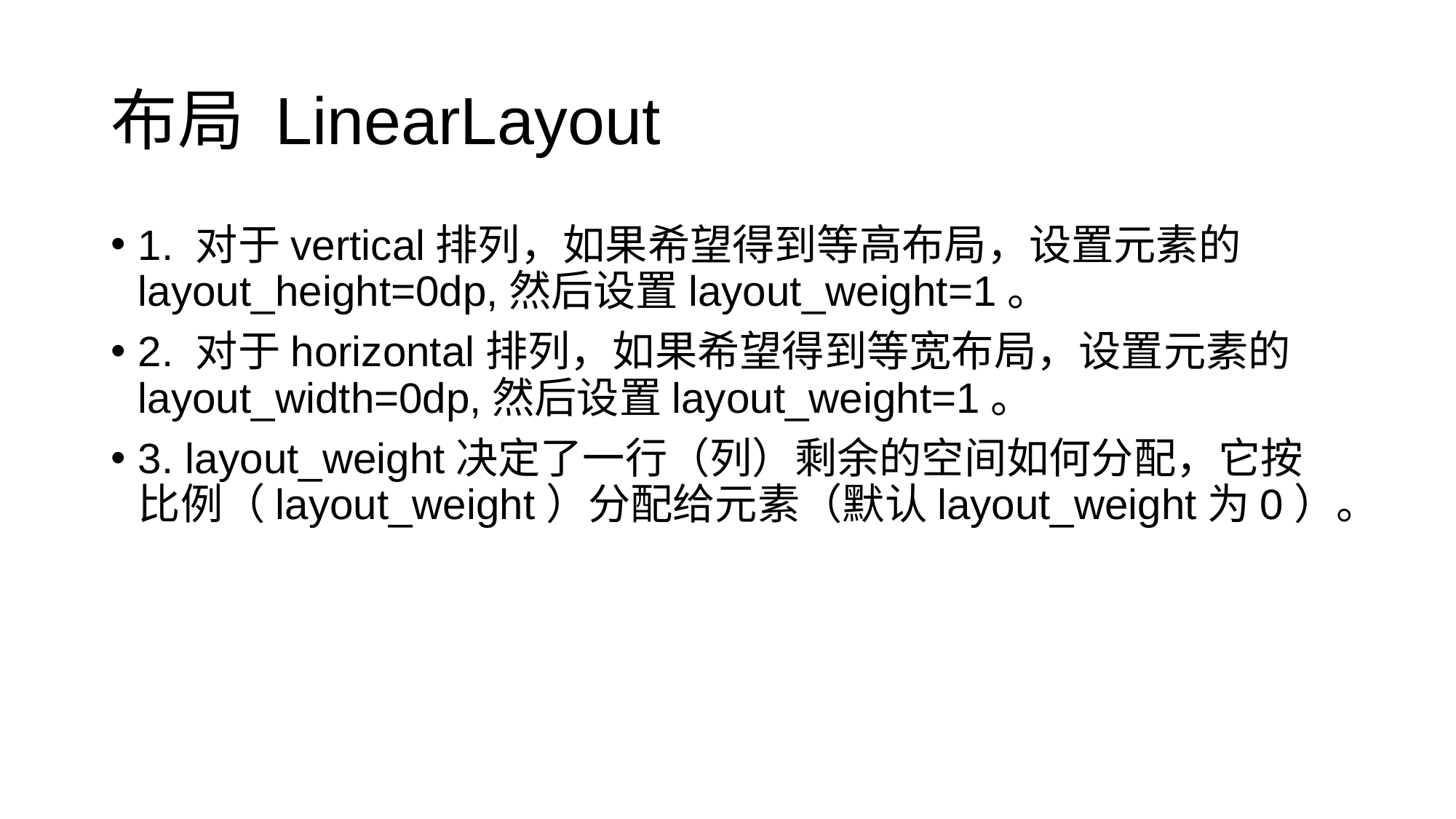

# 布局 LinearLayout
1. 对于vertical排列，如果希望得到等高布局，设置元素的layout_height=0dp,然后设置layout_weight=1。
2. 对于horizontal排列，如果希望得到等宽布局，设置元素的layout_width=0dp,然后设置layout_weight=1。
3. layout_weight决定了一行（列）剩余的空间如何分配，它按比例（layout_weight）分配给元素（默认layout_weight为0）。